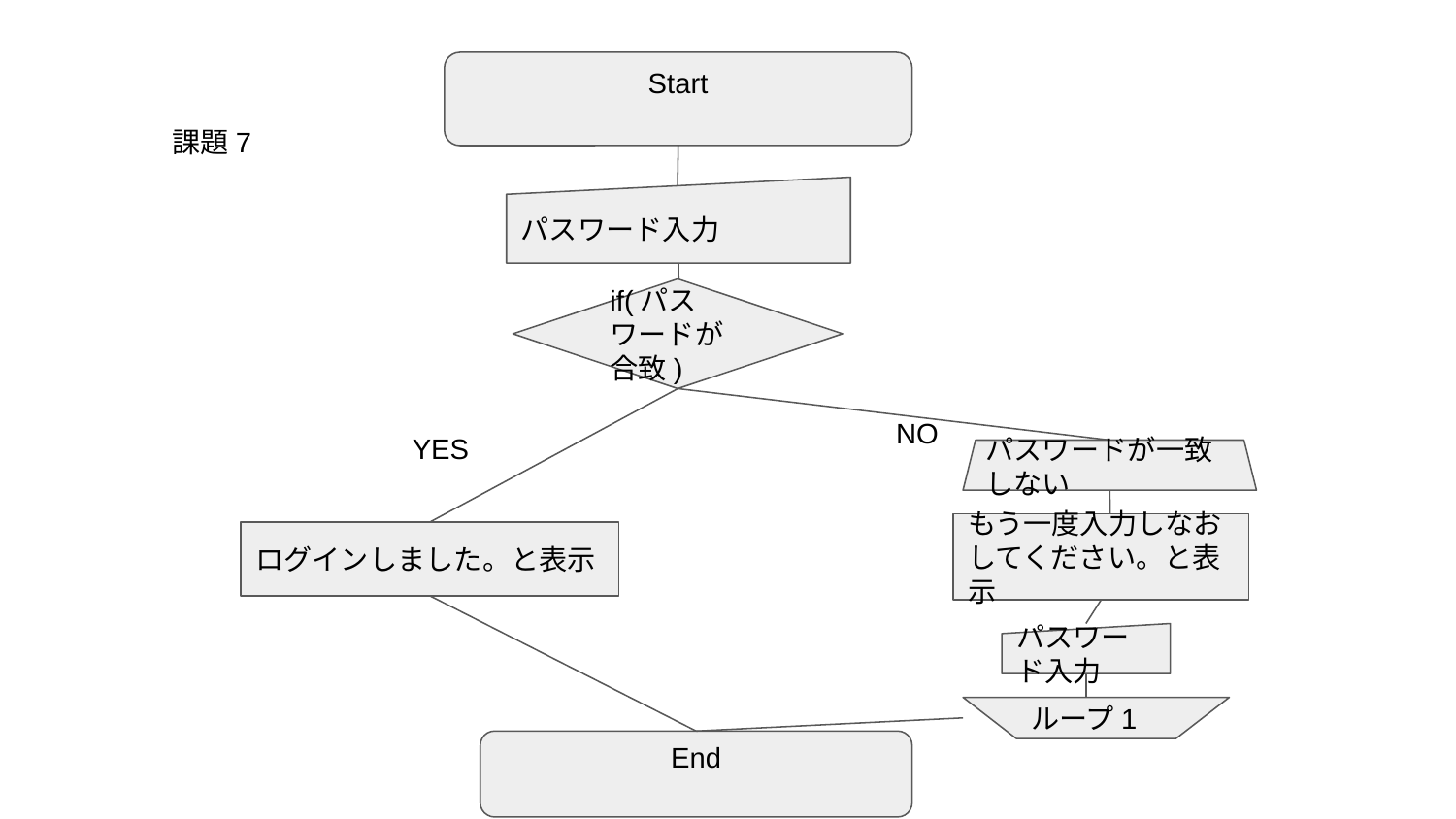

Start

課題7

パスワード入力
if(パスワードが合致)
NO
YES

パスワードが一致しない
もう一度入力しなおしてください。と表示
ログインしました。と表示
パスワード入力
ループ1
End